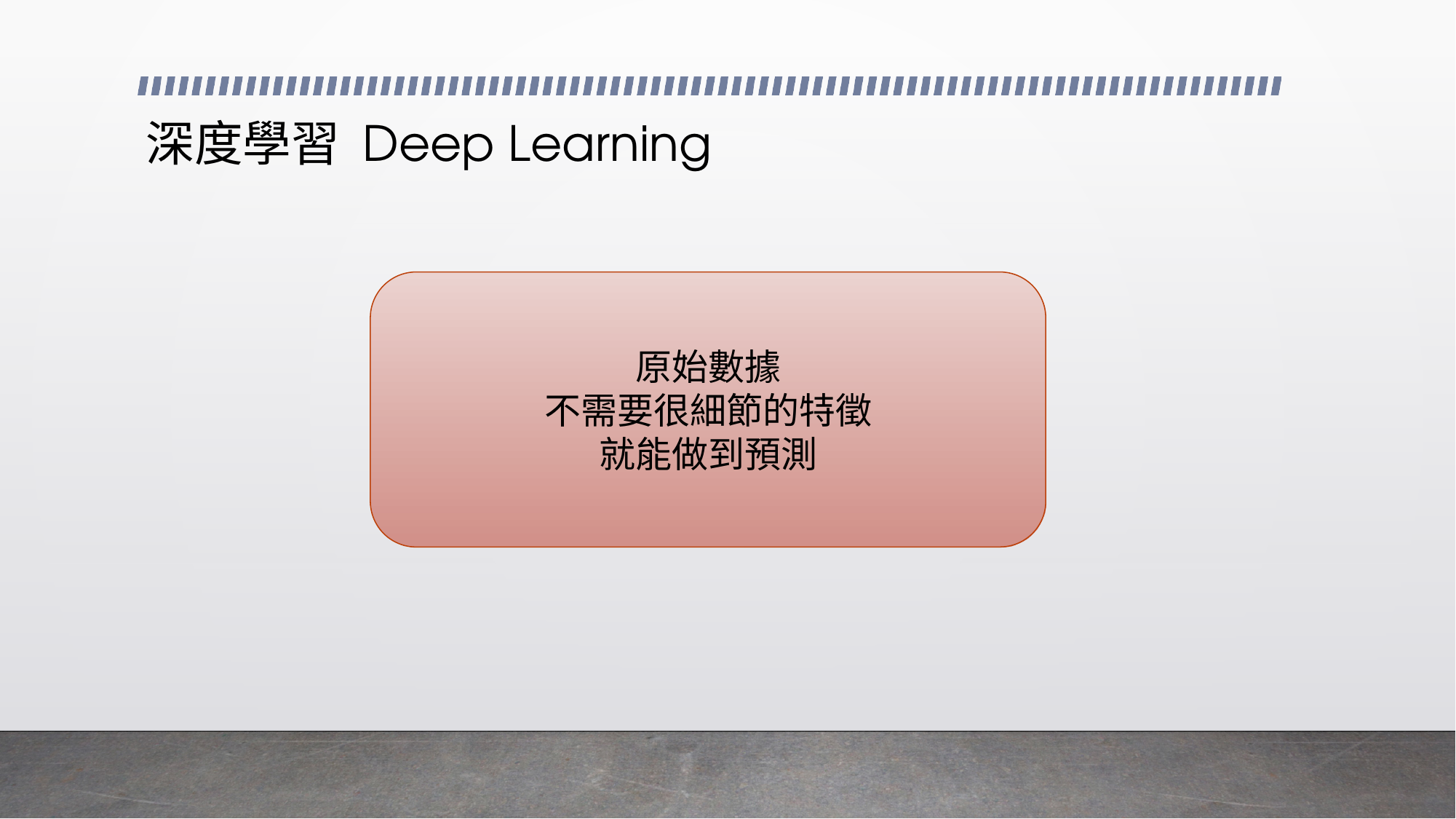

# 深度學習 Deep Learning
原始數據
不需要很細節的特徵
就能做到預測